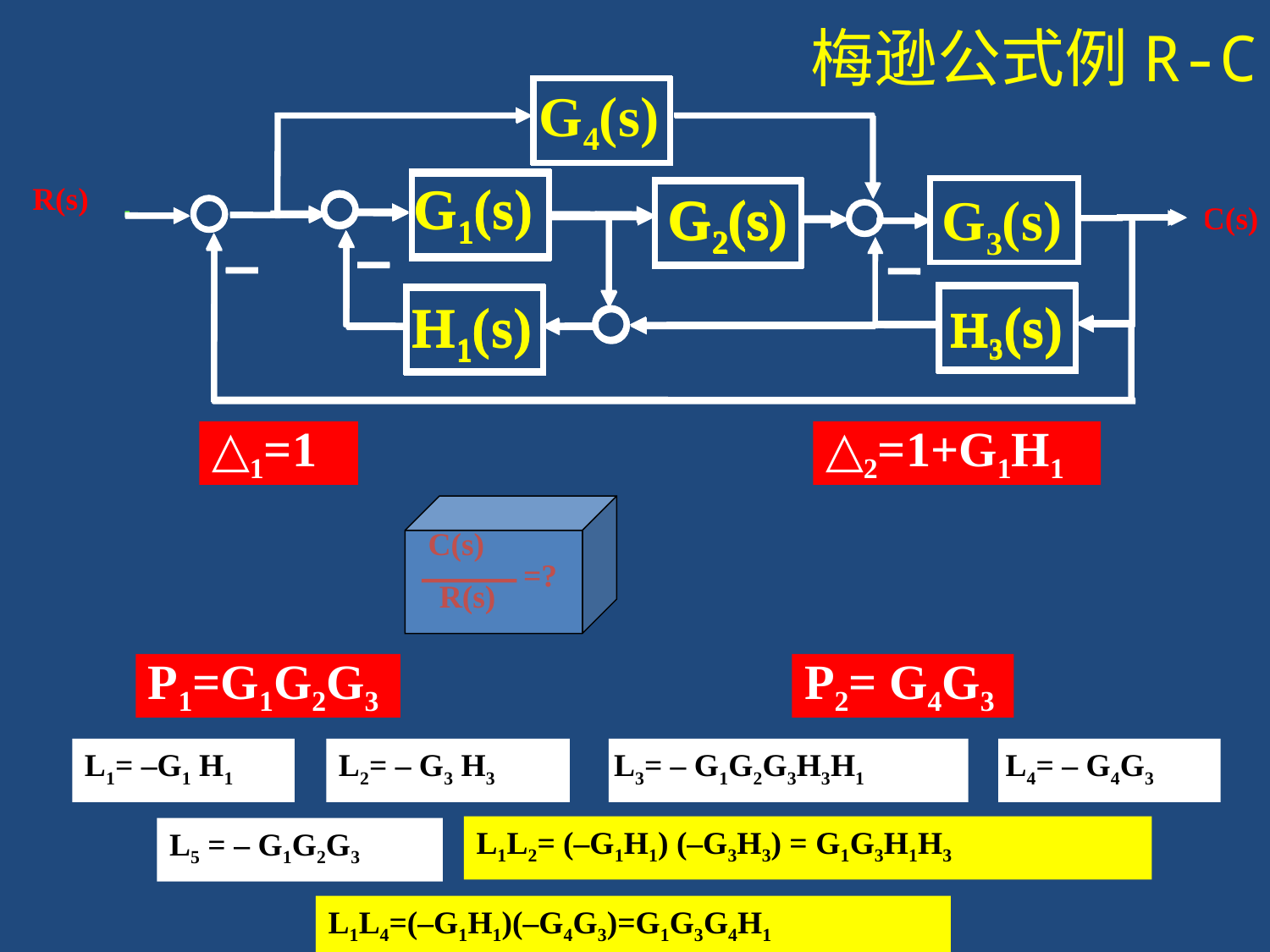

梅逊公式例R-C
#

 G4(s)

 G1(s)

 G2(s)
 G3(s)

H3(s)
 H1(s)

 G4(s)

 G1(s)

 G2(s)
 G3(s)

H3(s)
 H1(s)

 G4(s)

 G1(s)

 G2(s)
 G3(s)

H3(s)
 H1(s)

 G4(s)

 G1(s)

 G2(s)
 G3(s)

H3(s)
 H1(s)

 G4(s)

H3(s)
 H1(s)

 G4(s)
 G4(s)

 G1(s)
 G1(s)

 G2(s)
 G3(s)

 G2(s)
 G3(s)

H3(s)
 H1(s)
H3(s)
 H1(s)

 G4(s)

 G1(s)

 G2(s)
 G3(s)

H3(s)
 H1(s)

 G4(s)

 G1(s)

 G2(s)
 G3(s)

H3(s)
 H1(s)

 G4(s)

 G1(s)

 G2(s)
 G3(s)

H3(s)
 H1(s)

 G4(s)
 G4(s)

 G1(s)

 G2(s)
 G3(s)

 G2(s)
 G3(s)

H3(s)
H3(s)
 H1(s)

 G4(s)

 G1(s)

 G2(s)

 G3(s)

H3(s)
 H1(s)

 G1(s)

 G2(s)
 G3(s)

 G1(s)

 G2(s)

H3(s)
 H1(s)

R(s)

C(s)

△1=1

△2=1+G1H1

G4(s)

G3(s)

C(s)
=?
R(s)

请你写出答案？
 G1(s)
 G1(s)

 G2(s)
 G3(s)

 G2(s)
 G3(s)

P1=G1G2G3

P2= G4G3

L1= –G1 H1

L2= – G3 H3
L3= – G1G2G3H3H1

L4= – G4G3

L1L2= (–G1H1) (–G3H3) = G1G3H1H3

L5 = – G1G2G3
11

L1L4=(–G1H1)(–G4G3)=G1G3G4H1